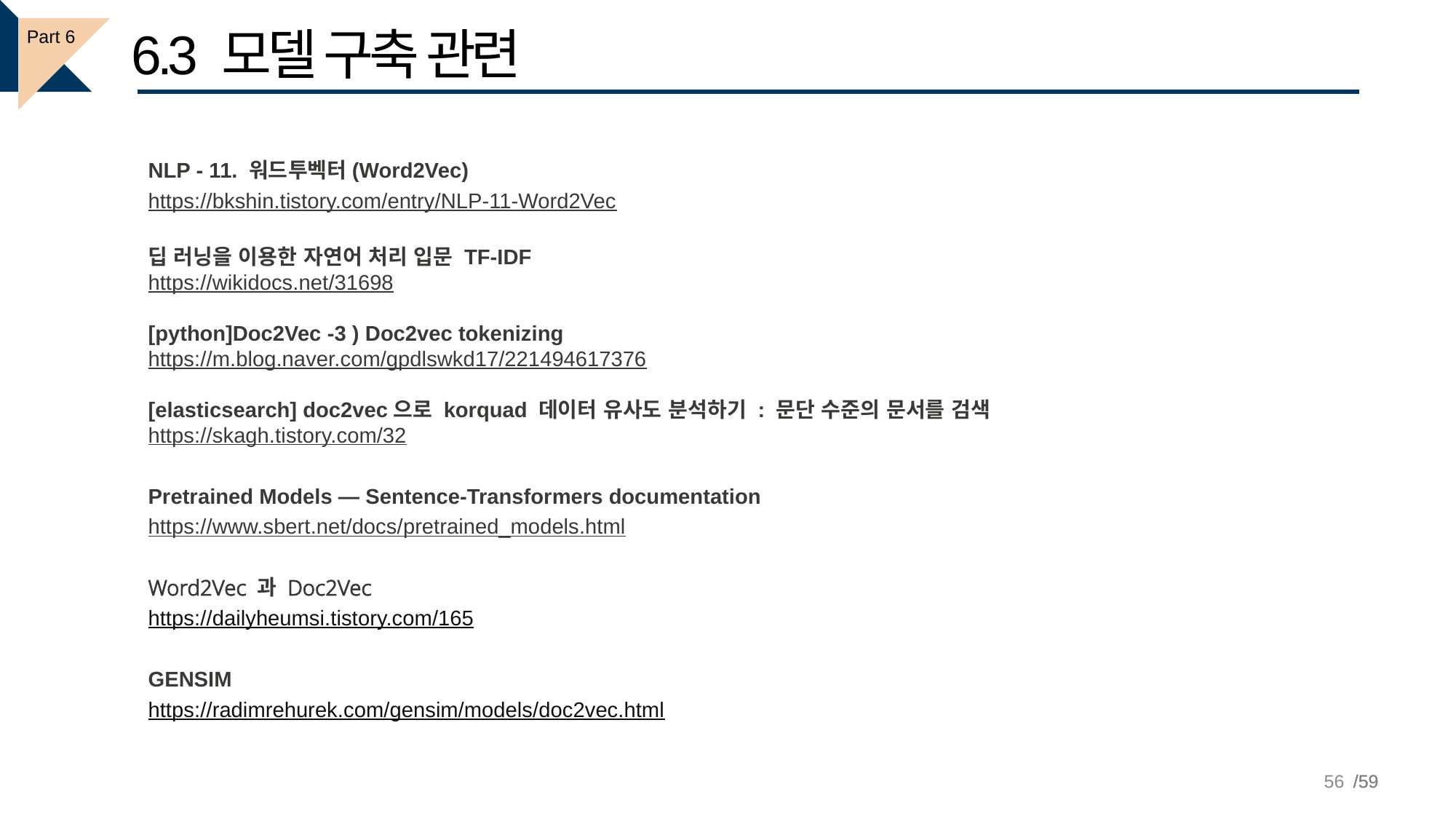

6.3 모델 구축 관련

Part 6
NLP - 11. 워드투벡터(Word2Vec)
https://bkshin.tistory.com/entry/NLP-11-Word2Vec

딥 러닝을 이용한 자연어 처리 입문 TF-IDF
https://wikidocs.net/31698

[python]Doc2Vec -3 ) Doc2vec tokenizing
https://m.blog.naver.com/gpdlswkd17/221494617376

[elasticsearch] doc2vec으로 korquad 데이터 유사도 분석하기 : 문단 수준의 문서를 검색
https://skagh.tistory.com/32

Pretrained Models — Sentence-Transformers documentation
https://www.sbert.net/docs/pretrained_models.html

Word2Vec 과 Doc2Vec
https://dailyheumsi.tistory.com/165

GENSIM
https://radimrehurek.com/gensim/models/doc2vec.html

56